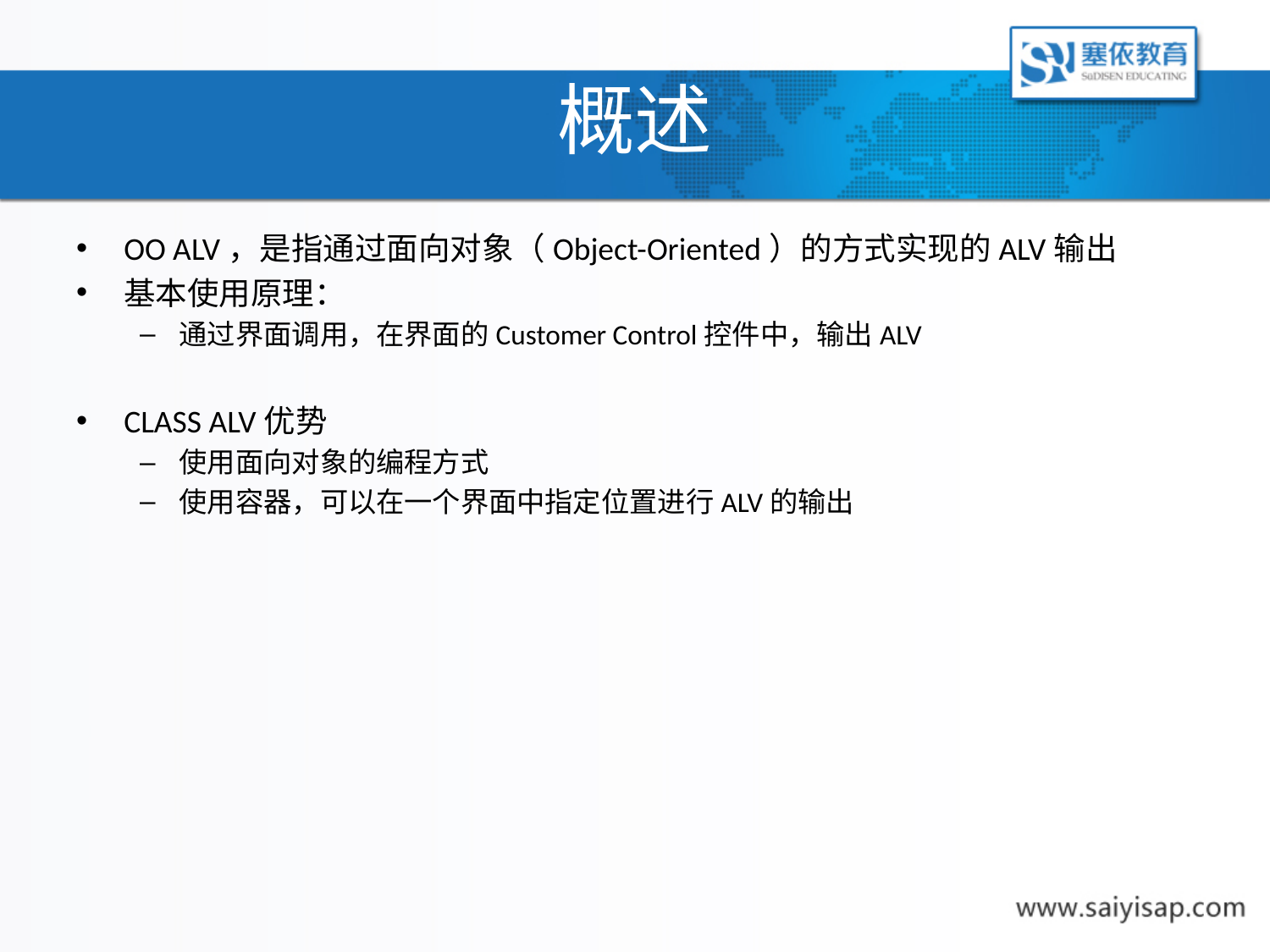

# 概述
OO ALV，是指通过面向对象（Object-Oriented）的方式实现的ALV输出
基本使用原理：
通过界面调用，在界面的Customer Control控件中，输出ALV

CLASS ALV优势
使用面向对象的编程方式
使用容器，可以在一个界面中指定位置进行ALV的输出